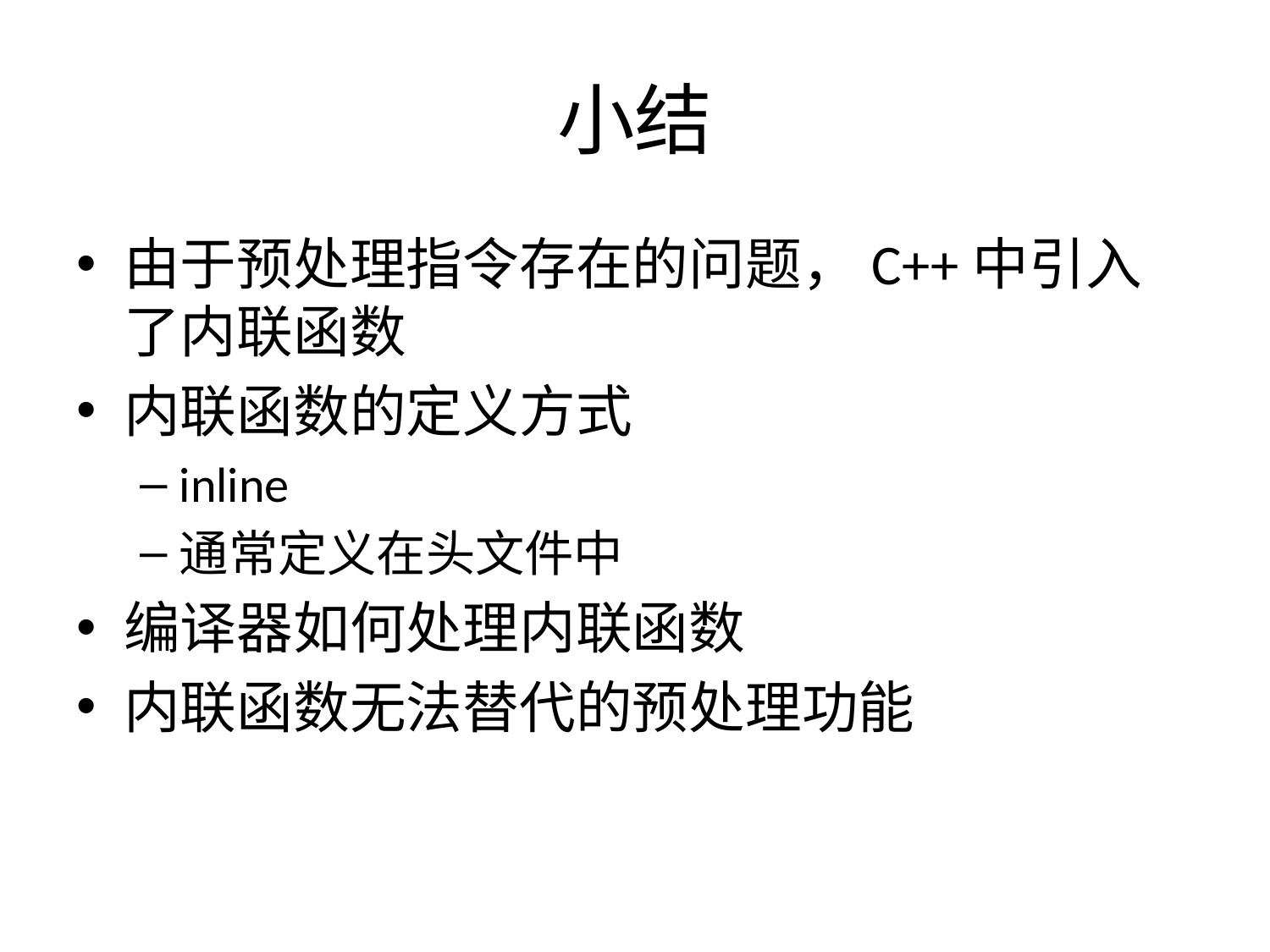

# 小结
由于预处理指令存在的问题，C++中引入了内联函数
内联函数的定义方式
inline
通常定义在头文件中
编译器如何处理内联函数
内联函数无法替代的预处理功能